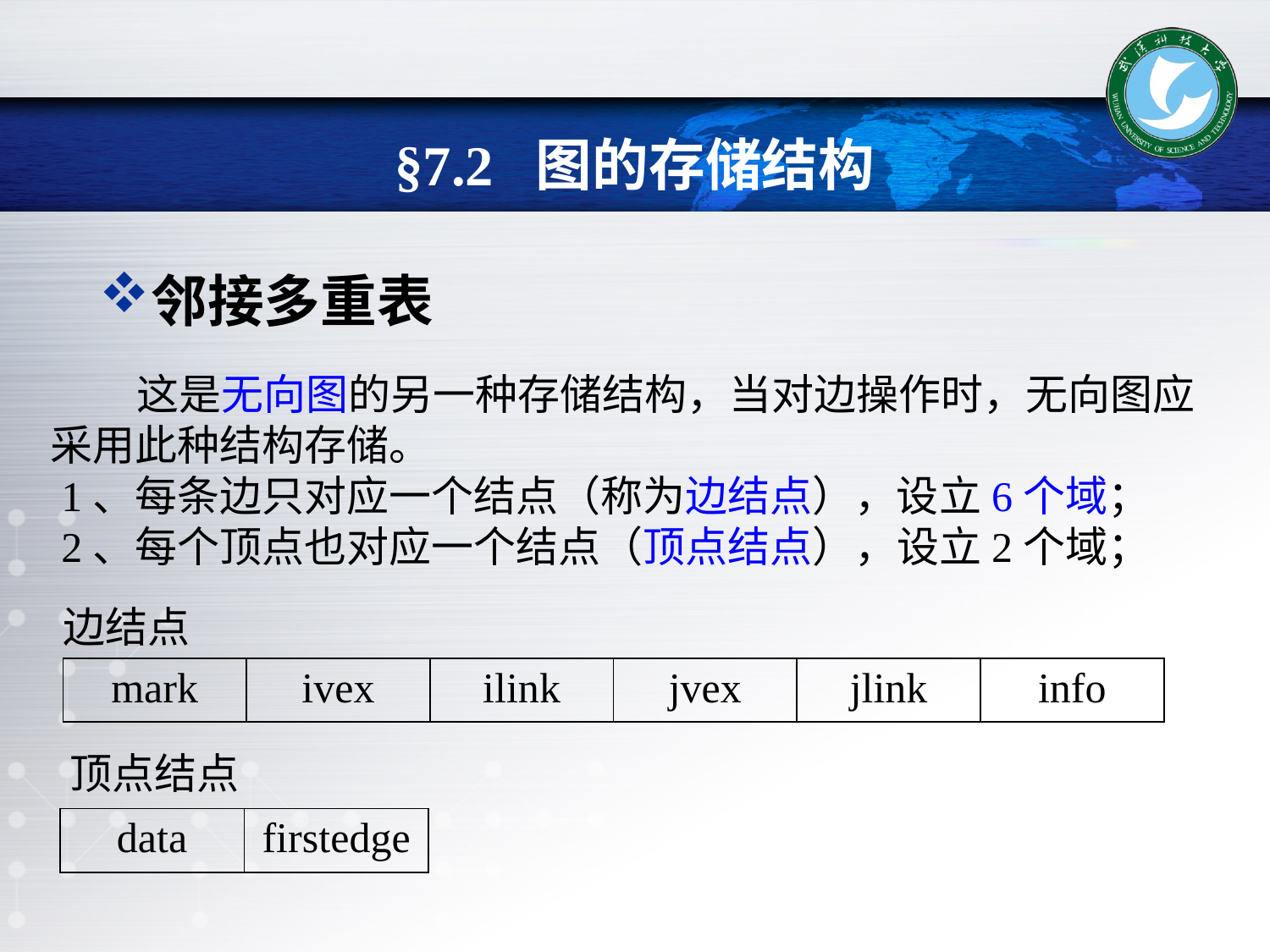

# §7.2  图的存储结构
邻接多重表

        这是无向图的另一种存储结构，当对边操作时，无向图应采用此种结构存储。
 1、每条边只对应一个结点（称为边结点），设立6个域；
 2、每个顶点也对应一个结点（顶点结点），设立2个域；
边结点
| mark | ivex | ilink | jvex | jlink | info |
| --- | --- | --- | --- | --- | --- |
顶点结点
| data | firstedge |
| --- | --- |